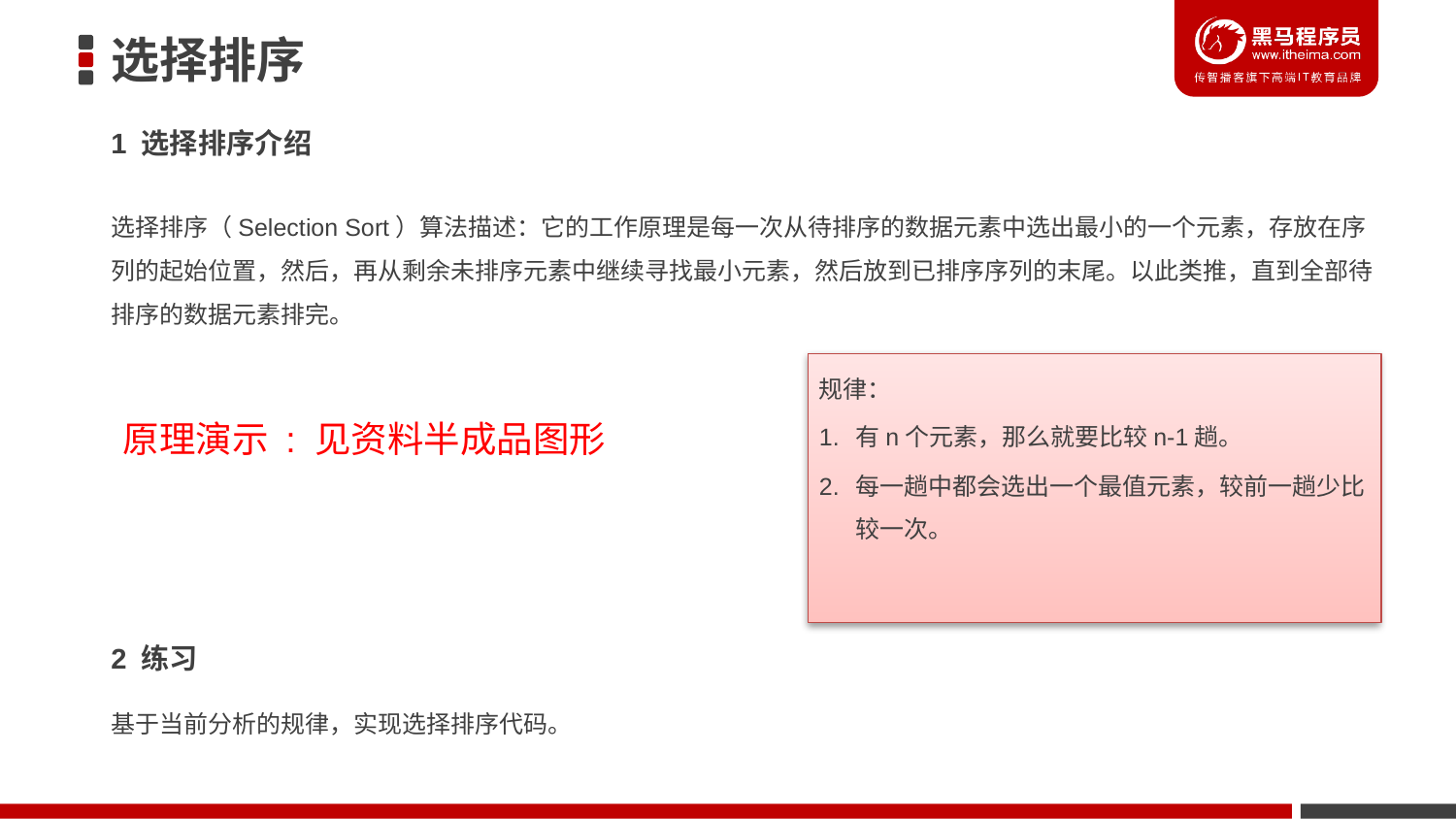

# 选择排序
1 选择排序介绍
选择排序（Selection Sort）算法描述：它的工作原理是每一次从待排序的数据元素中选出最小的一个元素，存放在序列的起始位置，然后，再从剩余未排序元素中继续寻找最小元素，然后放到已排序序列的末尾。以此类推，直到全部待排序的数据元素排完。
规律：
有n个元素，那么就要比较n-1趟。
每一趟中都会选出一个最值元素，较前一趟少比较一次。
原理演示 : 见资料半成品图形
2 练习
基于当前分析的规律，实现选择排序代码。